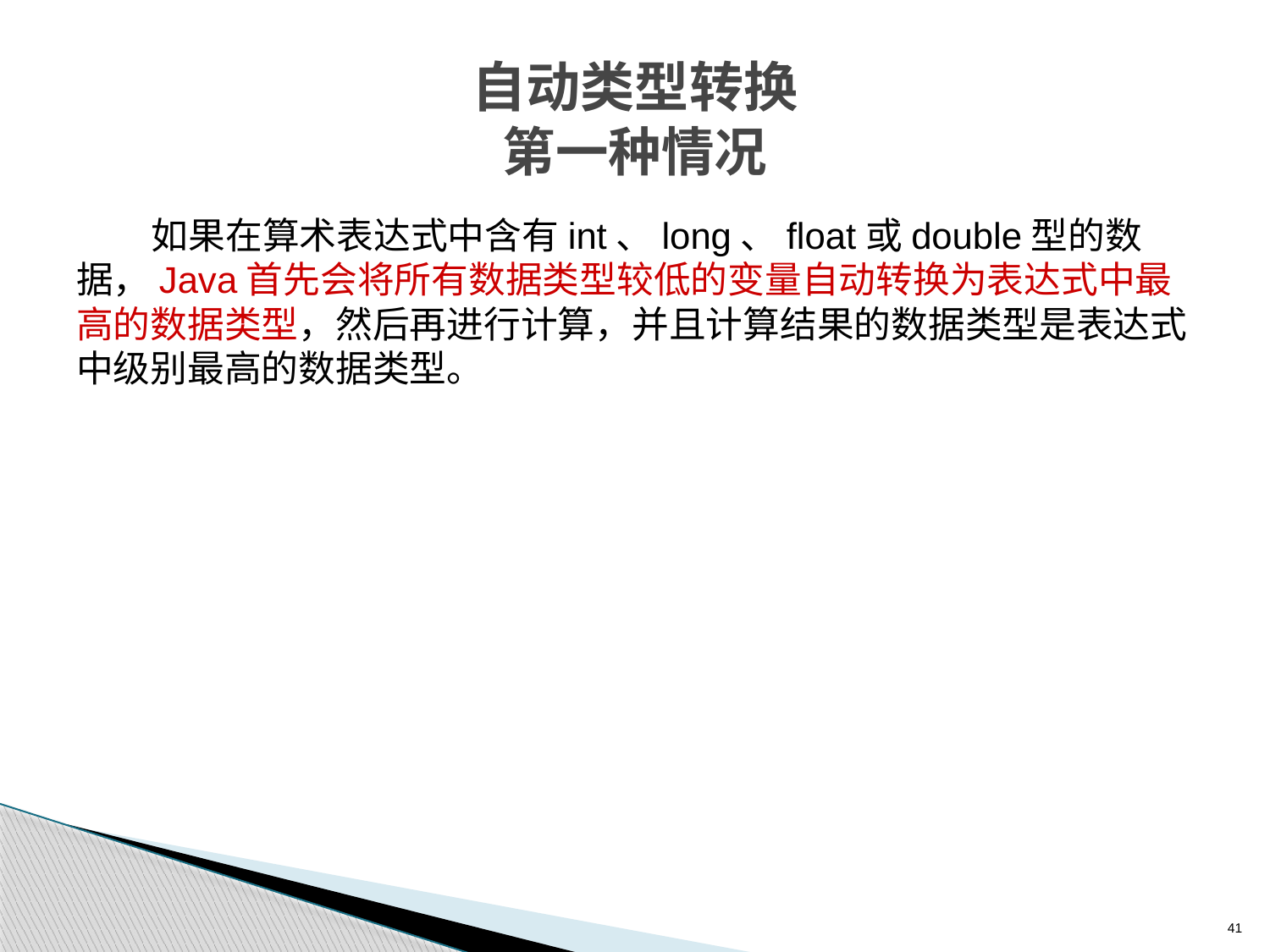

# 自动类型转换 第一种情况
如果在算术表达式中含有int、long、float或double型的数据，Java首先会将所有数据类型较低的变量自动转换为表达式中最高的数据类型，然后再进行计算，并且计算结果的数据类型是表达式中级别最高的数据类型。
41